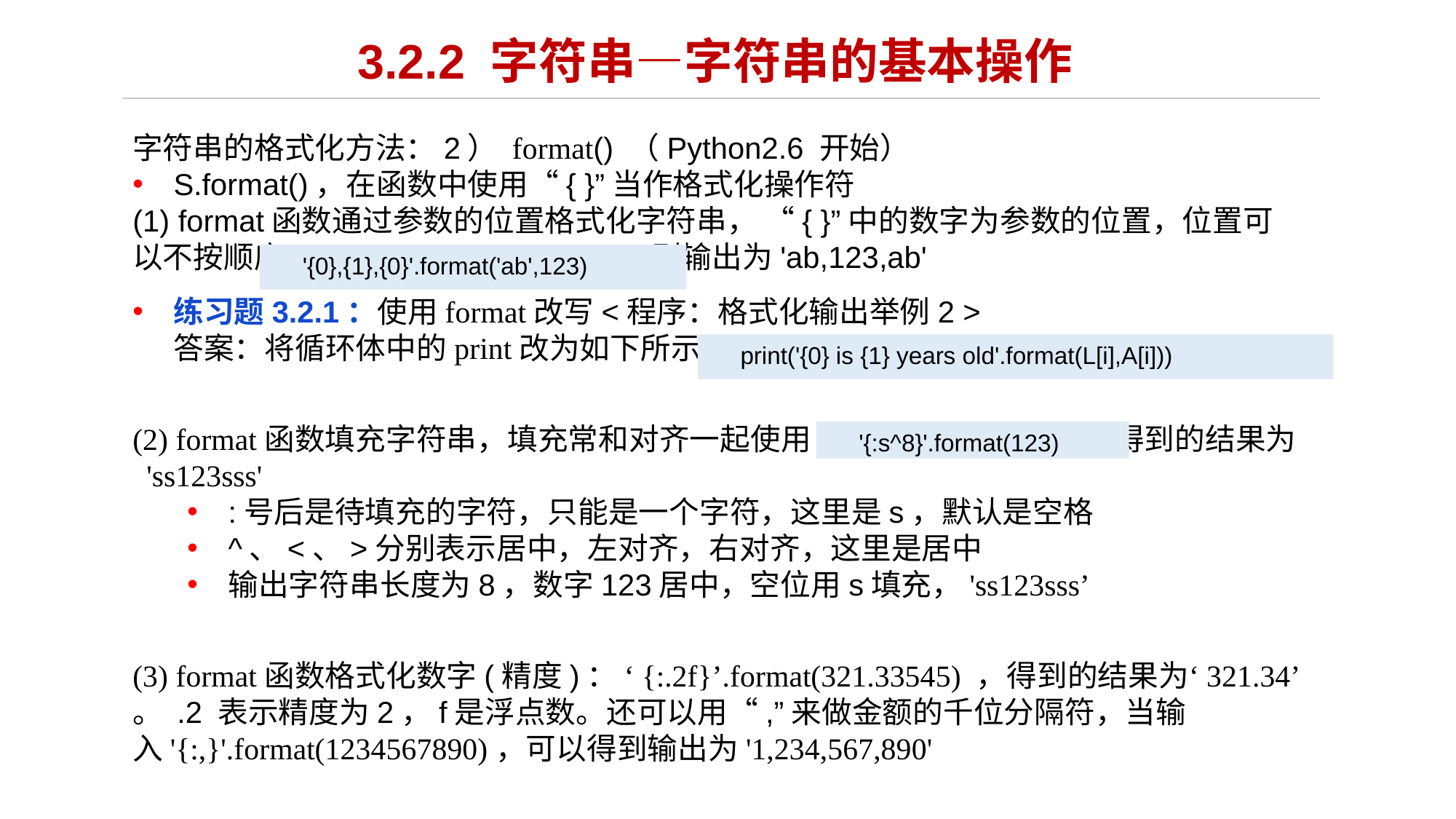

# 3.2.2 字符串—字符串的基本操作
字符串的格式化方法：2） format() （Python2.6 开始）
S.format()，在函数中使用“{ }”当作格式化操作符
(1) format函数通过参数的位置格式化字符串， “{ }”中的数字为参数的位置，位置可以不按顺序                                                  ，则输出为'ab,123,ab'

练习题3.2.1：使用format改写<程序：格式化输出举例2 >
答案：将循环体中的print改为如下所示

(2) format函数填充字符串，填充常和对齐一起使用                                             得到的结果为 'ss123sss'
:号后是待填充的字符，只能是一个字符，这里是s，默认是空格
^、<、>分别表示居中，左对齐，右对齐，这里是居中
输出字符串长度为8，数字123居中，空位用s填充，'ss123sss’

(3) format函数格式化数字(精度)： ‘{:.2f}’.format(321.33545) ，得到的结果为‘321.34’ 。 .2 表示精度为2，f是浮点数。还可以用“,”来做金额的千位分隔符，当输入'{:,}'.format(1234567890)，可以得到输出为'1,234,567,890'
'{0},{1},{0}'.format('ab',123)
print('{0} is {1} years old'.format(L[i],A[i]))
'{:s^8}'.format(123)